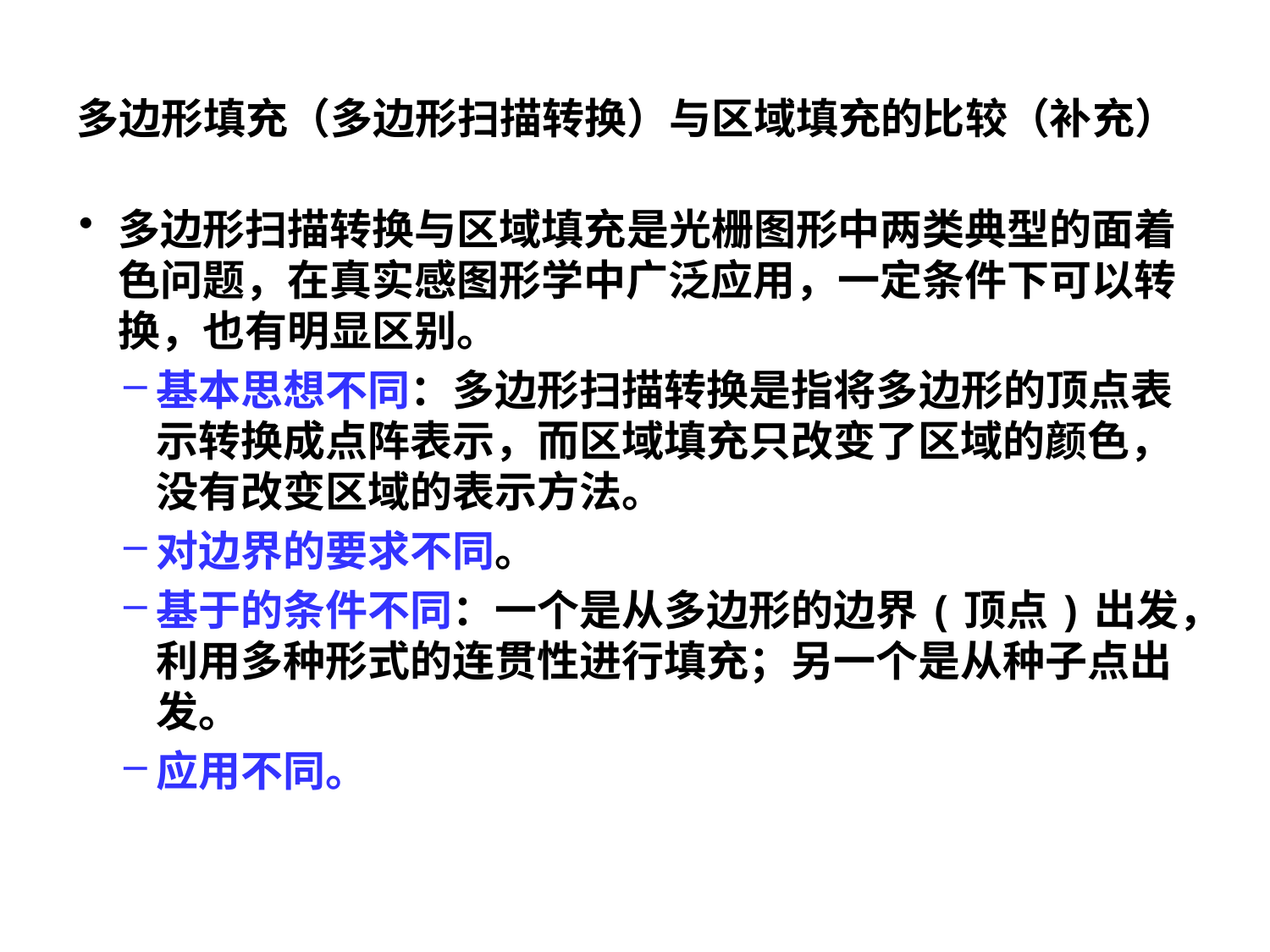

多边形填充（多边形扫描转换）与区域填充的比较（补充）
多边形扫描转换与区域填充是光栅图形中两类典型的面着色问题，在真实感图形学中广泛应用，一定条件下可以转换，也有明显区别。
基本思想不同：多边形扫描转换是指将多边形的顶点表示转换成点阵表示，而区域填充只改变了区域的颜色，没有改变区域的表示方法。
对边界的要求不同。
基于的条件不同：一个是从多边形的边界(顶点)出发，利用多种形式的连贯性进行填充；另一个是从种子点出发。
应用不同。